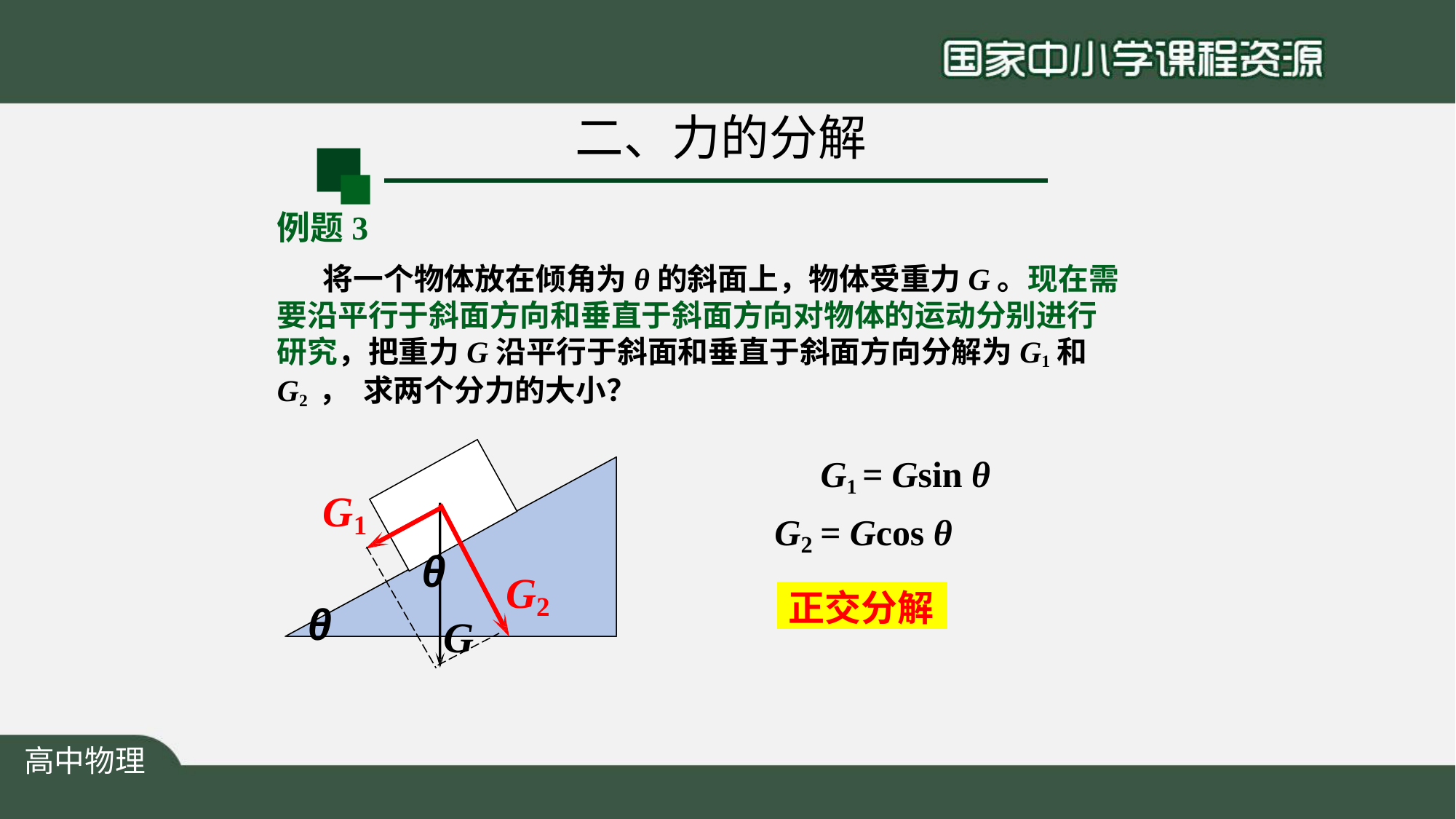

# 二、力的分解

例题3
将一个物体放在倾角为θ的斜面上，物体受重力G。现在需 要沿平行于斜面方向和垂直于斜面方向对物体的运动分别进行 研究，把重力G沿平行于斜面和垂直于斜面方向分解为G1和G2 ，  求两个分力的大小？

G1 = Gsin θ

G1

G	= Gcos θ
θ
G
2

G2
正交分解
θ

高中物理